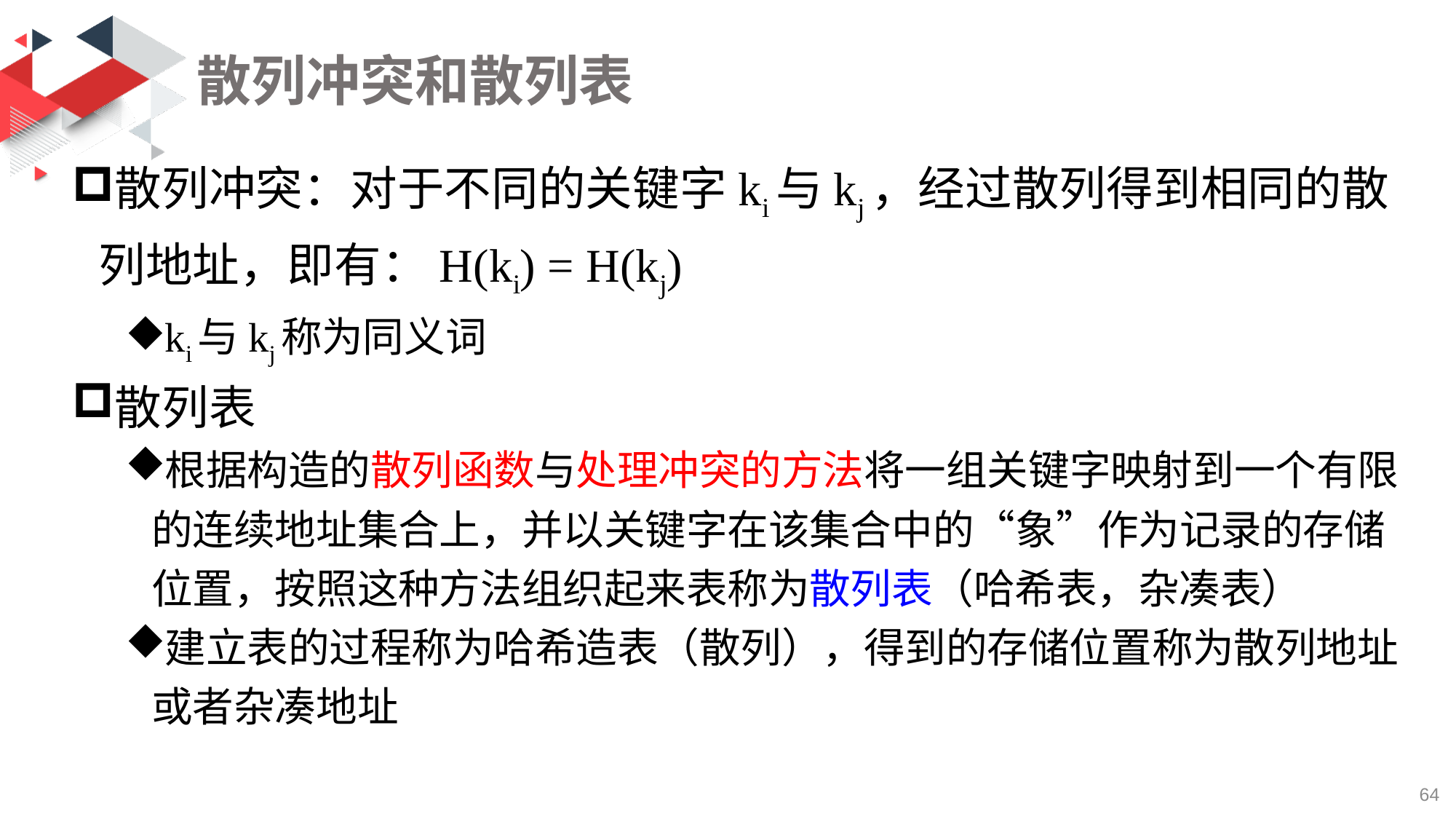

# 散列冲突和散列表
散列冲突：对于不同的关键字ki与kj，经过散列得到相同的散列地址，即有：H(ki) = H(kj)
ki与kj称为同义词
散列表
根据构造的散列函数与处理冲突的方法将一组关键字映射到一个有限的连续地址集合上，并以关键字在该集合中的“象”作为记录的存储位置，按照这种方法组织起来表称为散列表（哈希表，杂凑表）
建立表的过程称为哈希造表（散列），得到的存储位置称为散列地址或者杂凑地址

64